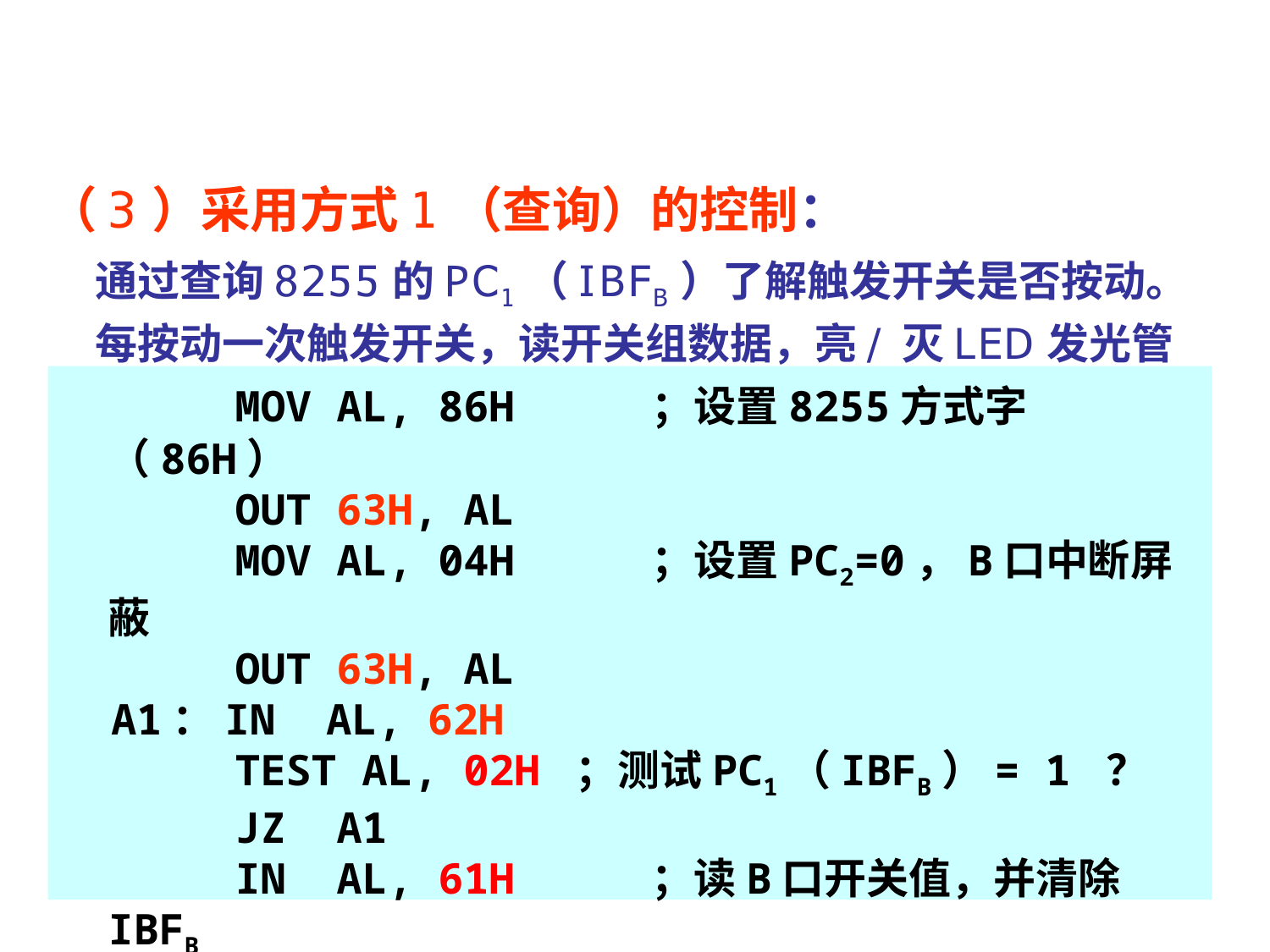

（3）采用方式1（查询）的控制：
	通过查询8255的PC1（IBFB）了解触发开关是否按动。每按动一次触发开关，读开关组数据，亮/灭LED发光管组。
		MOV AL, 86H	 ；设置8255方式字（86H）
		OUT 63H, AL
		MOV AL, 04H	 ；设置PC2=0，B口中断屏蔽
		OUT 63H, AL
  A1：IN  AL, 62H
		TEST AL, 02H ；测试PC1（IBFB）= 1 ？
		JZ  A1
		IN  AL, 61H	 ；读B口开关值，并清除IBFB
		OUT 60H, AL	 ；亮/灭对应的发光二极管
    	JMP  A1	 ；循环